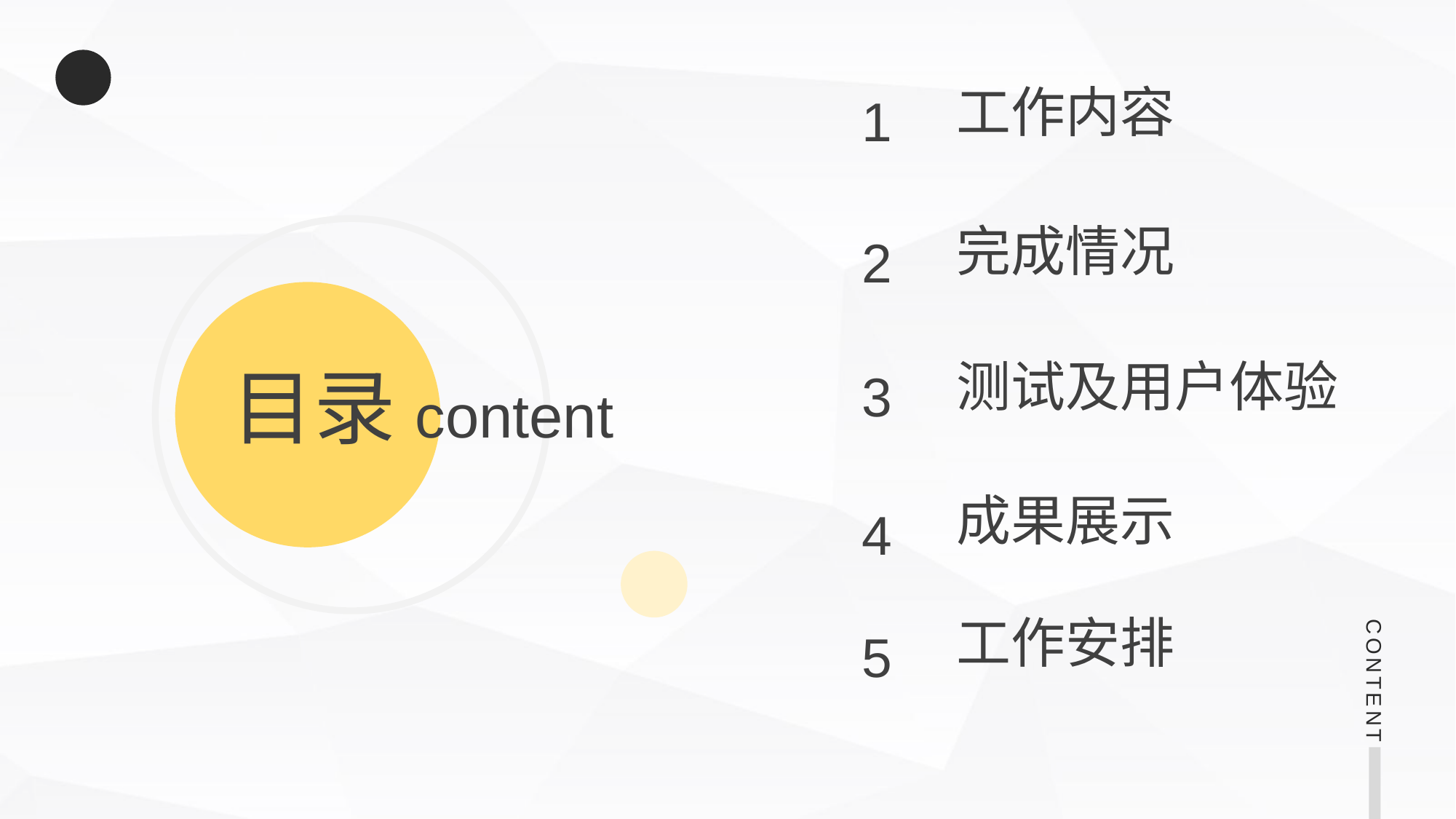

工作内容
1
完成情况
2

测试及用户体验
3
目录content
成果展示
4

工作安排
5
CONTENT